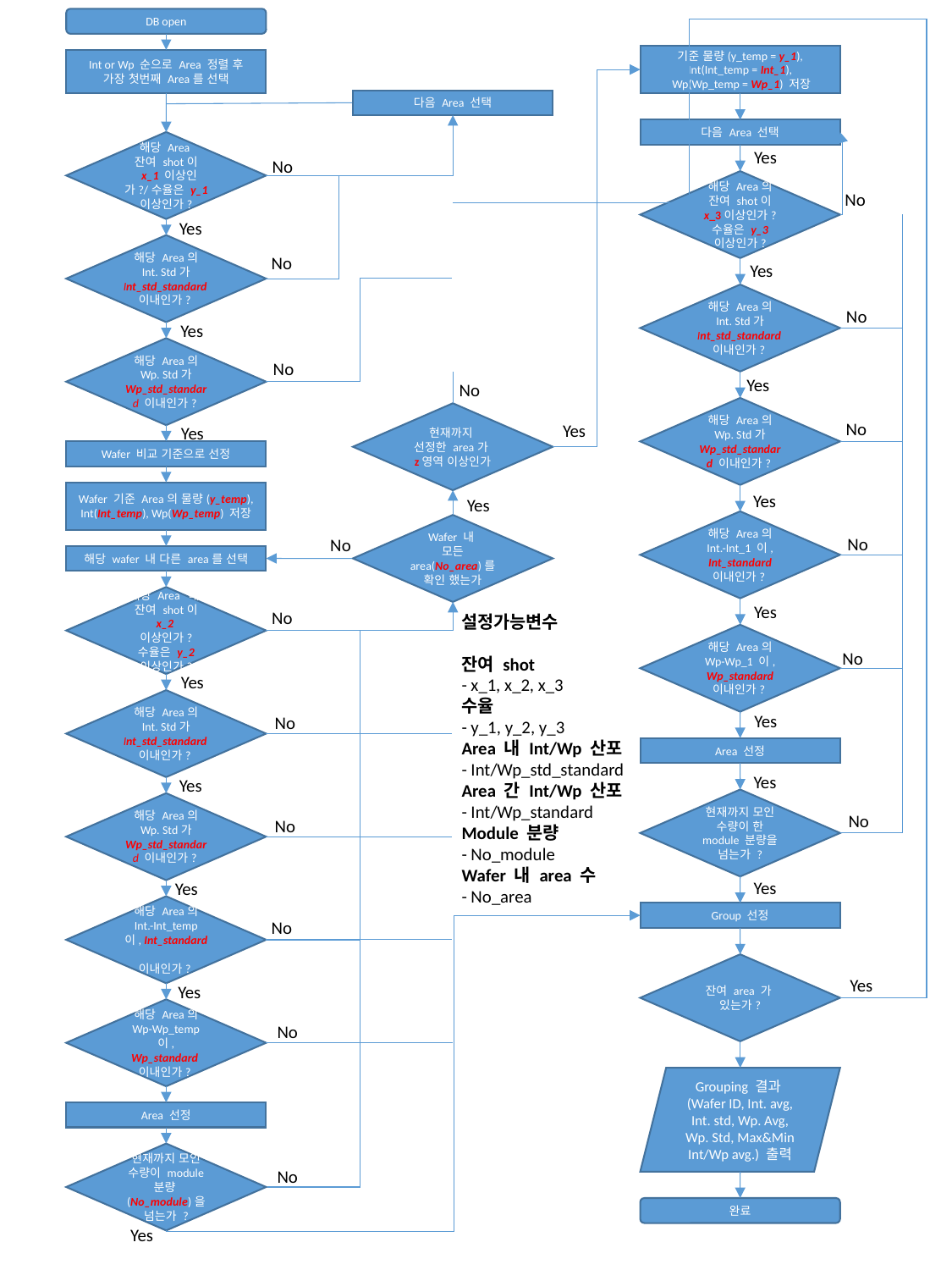

DB open
기준 물량(y_temp = y_1), Int(Int_temp = Int_1),
 Wp(Wp_temp = Wp_1) 저장
Int or Wp 순으로 Area 정렬 후
가장 첫번째 Area를 선택
다음 Area 선택
다음 Area 선택
해당 Area
잔여 shot이
 x_1 이상인가?/수율은 y_1 이상인가?
Yes
No
해당 Area의 잔여 shot이 x_3이상인가? 수율은 y_3 이상인가?
No
Yes
해당 Area의
Int. Std가
Int_std_standard이내인가?
No
Yes
해당 Area의
Int. Std가
Int_std_standard이내인가?
No
Yes
해당 Area의
Wp. Std가
Wp_std_standard 이내인가?
No
Yes
No
해당 Area의
Wp. Std가
Wp_std_standard 이내인가?
현재까지
선정한 area가
z영역 이상인가
No
Yes
Yes
Wafer 비교 기준으로 선정
Wafer 기준 Area의 물량(y_temp), Int(Int_temp), Wp(Wp_temp) 저장
Yes
Yes
해당 Area의
Int.-Int_1 이, Int_standard 이내인가?
Wafer 내
모든 area(No_area)를
확인 했는가
No
No
해당 wafer 내 다른 area를 선택
해당 Area  내
잔여 shot이 x_2
이상인가? 수율은 y_2 이상인가?
Yes
No
설정가능변수

잔여 shot
- x_1, x_2, x_3
수율
- y_1, y_2, y_3
Area 내 Int/Wp 산포
- Int/Wp_std_standard
Area 간 Int/Wp 산포
- Int/Wp_standard
Module 분량
- No_module
Wafer 내 area 수
- No_area
해당 Area의
Wp-Wp_1 이, Wp_standard 이내인가?
No
Yes
해당 Area의
Int. Std가
Int_std_standard이내인가?
Yes
No
Area 선정
Yes
Yes
현재까지 모인 수량이 한 module 분량을 넘는가 ?
해당 Area의
Wp. Std가
Wp_std_standard 이내인가?
No
No
Yes
Yes
해당 Area의
Int.-Int_temp 이, Int_standard
이내인가?
Group 선정
No
잔여 area 가
있는가?
Yes
Yes
해당 Area의
Wp-Wp_temp 이, Wp_standard
이내인가?
No
Grouping 결과(Wafer ID, Int. avg, Int. std, Wp. Avg, Wp. Std, Max&Min Int/Wp avg.) 출력
Area 선정
현재까지 모인 수량이 module 분량(No_module)을 넘는가 ?
No
완료
Yes